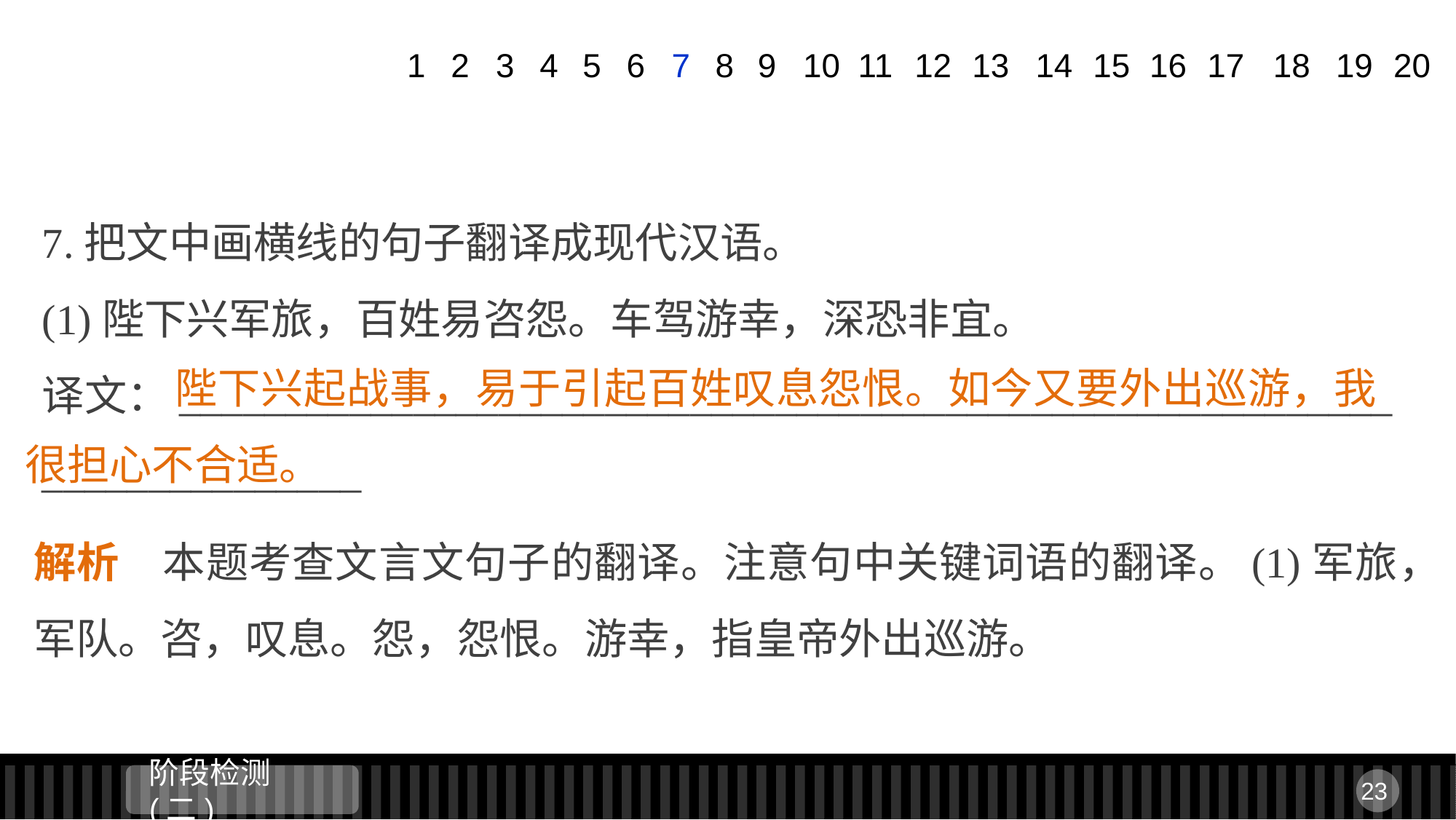

1
2
3
4
5
6
7
8
9
11
12
13
14
15
16
17
18
19
20
10
7.把文中画横线的句子翻译成现代汉语。
(1)陛下兴军旅，百姓易咨怨。车驾游幸，深恐非宜。
译文：_________________________________________________________
_______________
              陛下兴起战事，易于引起百姓叹息怨恨。如今又要外出巡游，我很担心不合适。
解析　本题考查文言文句子的翻译。注意句中关键词语的翻译。(1)军旅，军队。咨，叹息。怨，怨恨。游幸，指皇帝外出巡游。